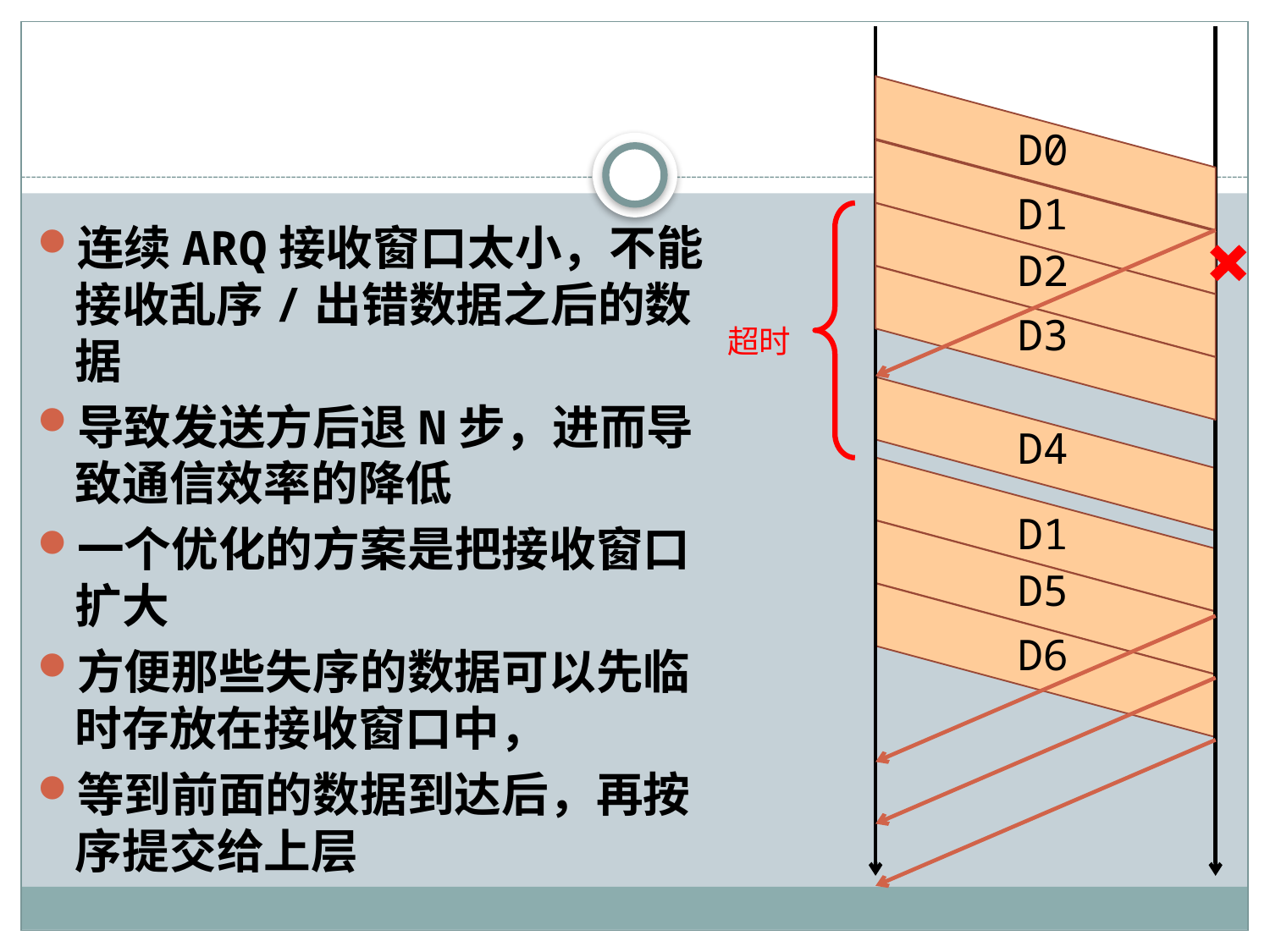

#

D0

D1

超时
连续ARQ接收窗口太小，不能接收乱序/出错数据之后的数据
导致发送方后退N步，进而导致通信效率的降低
一个优化的方案是把接收窗口扩大
方便那些失序的数据可以先临时存放在接收窗口中，
等到前面的数据到达后，再按序提交给上层

D2

D3

D4

D1
D5
D6